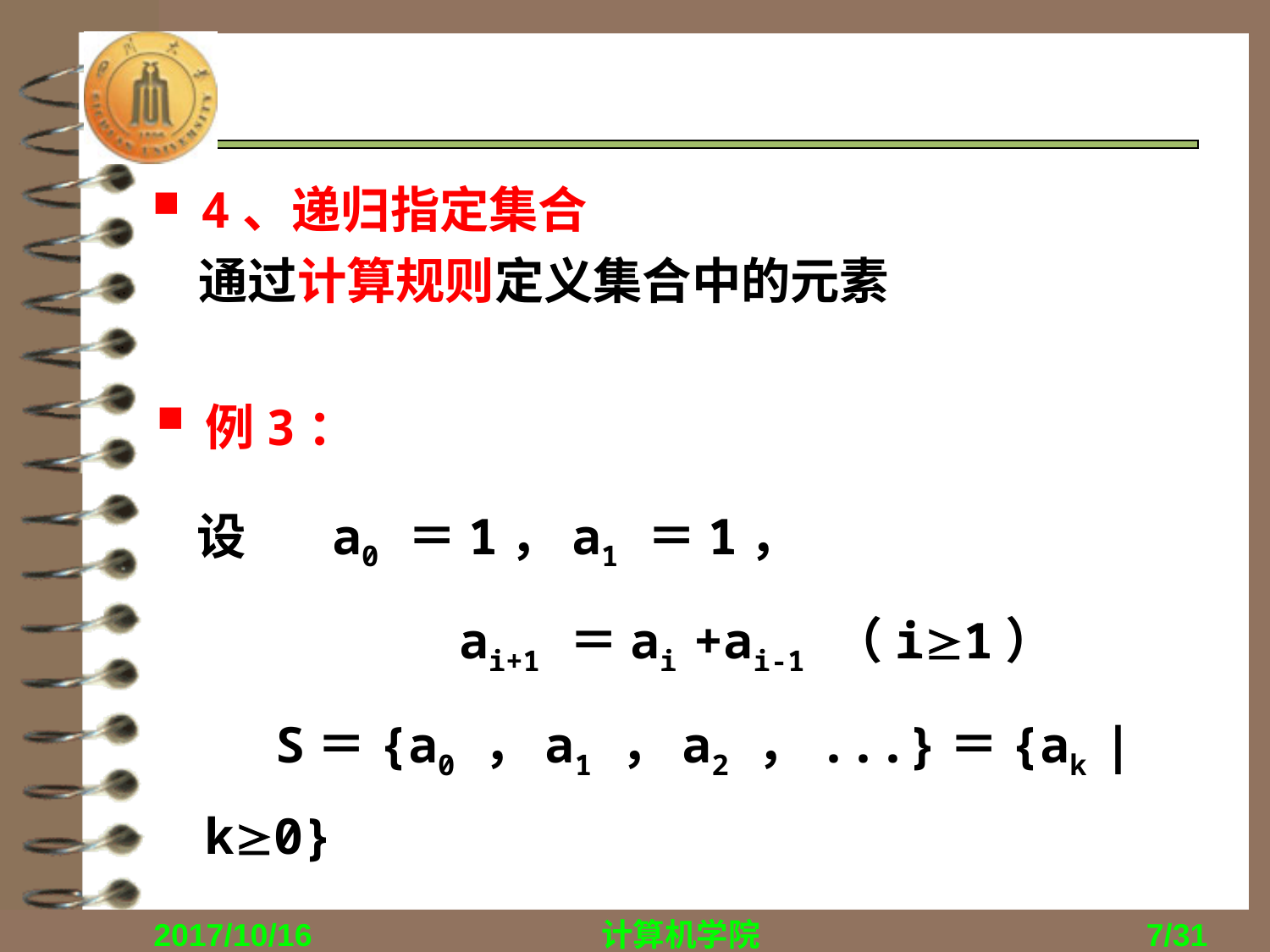

#
4、递归指定集合
   通过计算规则定义集合中的元素
例3：
  设 	a0 ＝1，a1 ＝1，
			ai+1 ＝ai +ai-1 （i≥1）
    S＝{a0 ，a1 ，a2 ，...}＝{ak | k≥0}
2017/10/16
计算机学院
7/31